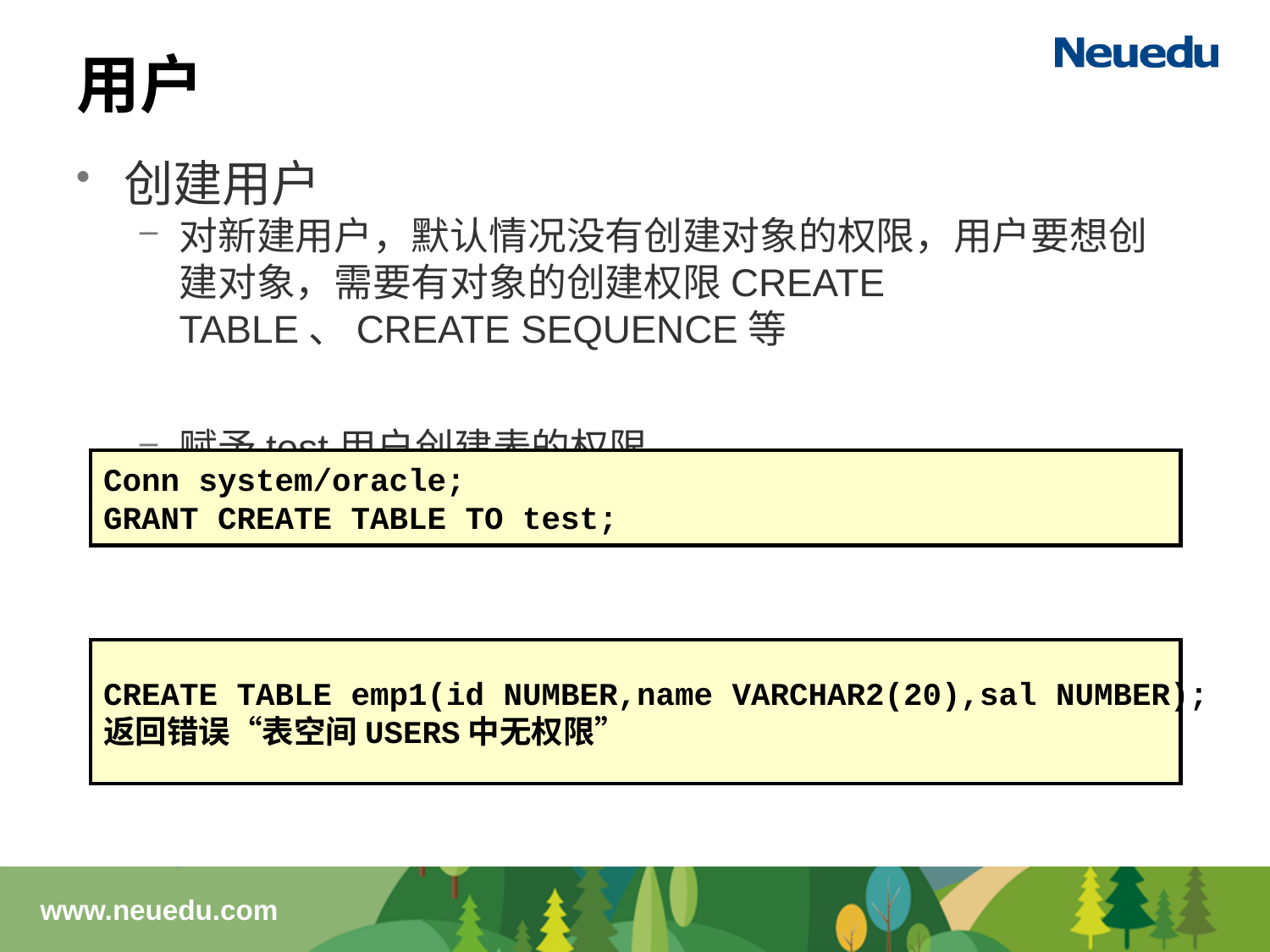

# 用户
创建用户
对新建用户，默认情况没有创建对象的权限，用户要想创建对象，需要有对象的创建权限CREATE TABLE、CREATE SEQUENCE等

赋予test用户创建表的权限

例：test用户身份执行建表操作

Conn system/oracle;
GRANT CREATE TABLE TO test;
CREATE TABLE emp1(id NUMBER,name VARCHAR2(20),sal NUMBER);
返回错误“表空间USERS中无权限”